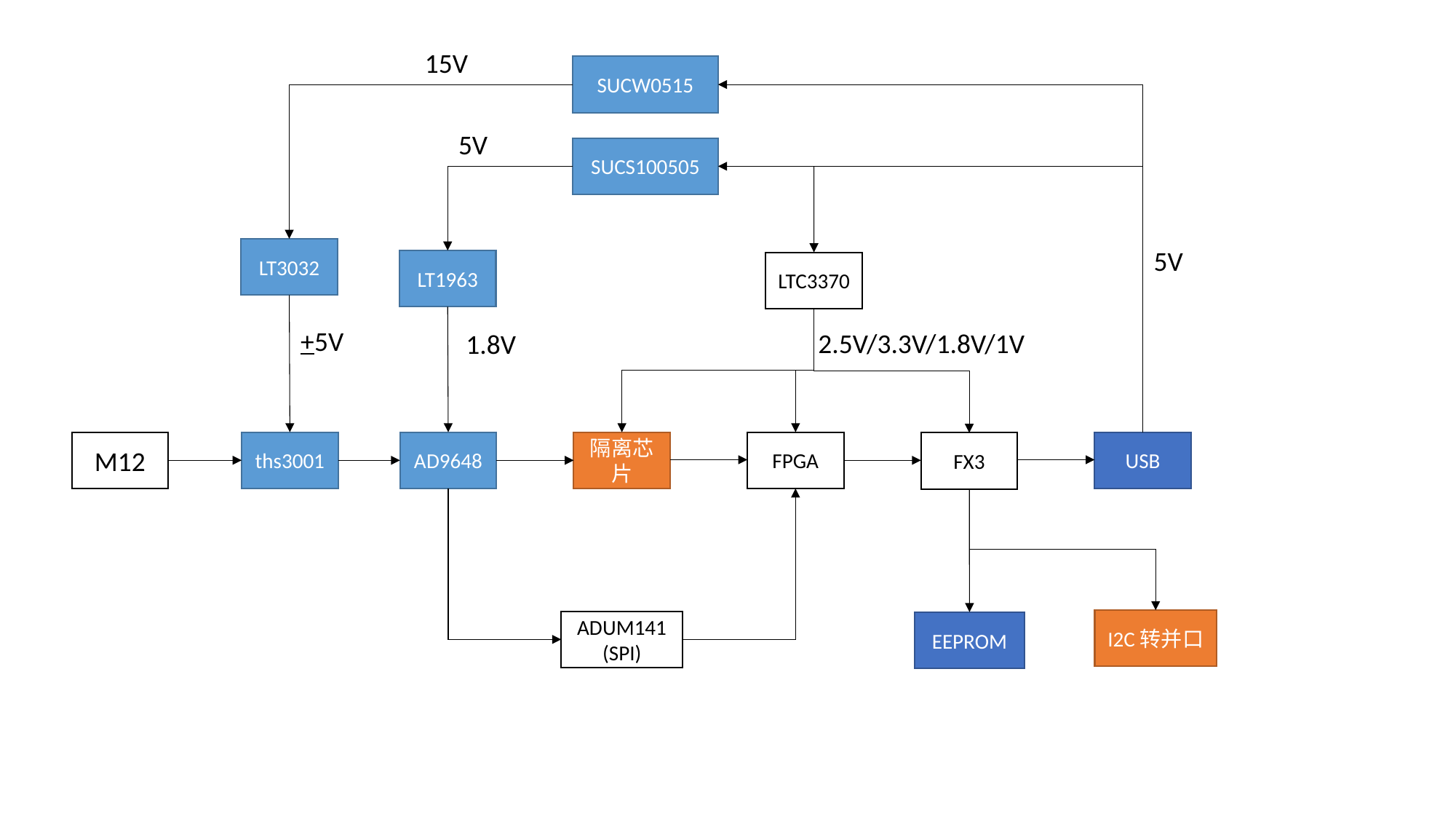

15V
SUCW0515
5V
SUCS100505
5V
LT3032
LT1963
LTC3370
+5V
1.8V
AD9648
隔离芯片
FPGA
USB
ths3001
M12
FX3
I2C转并口
ADUM141
(SPI)
EEPROM
2.5V/3.3V/1.8V/1V